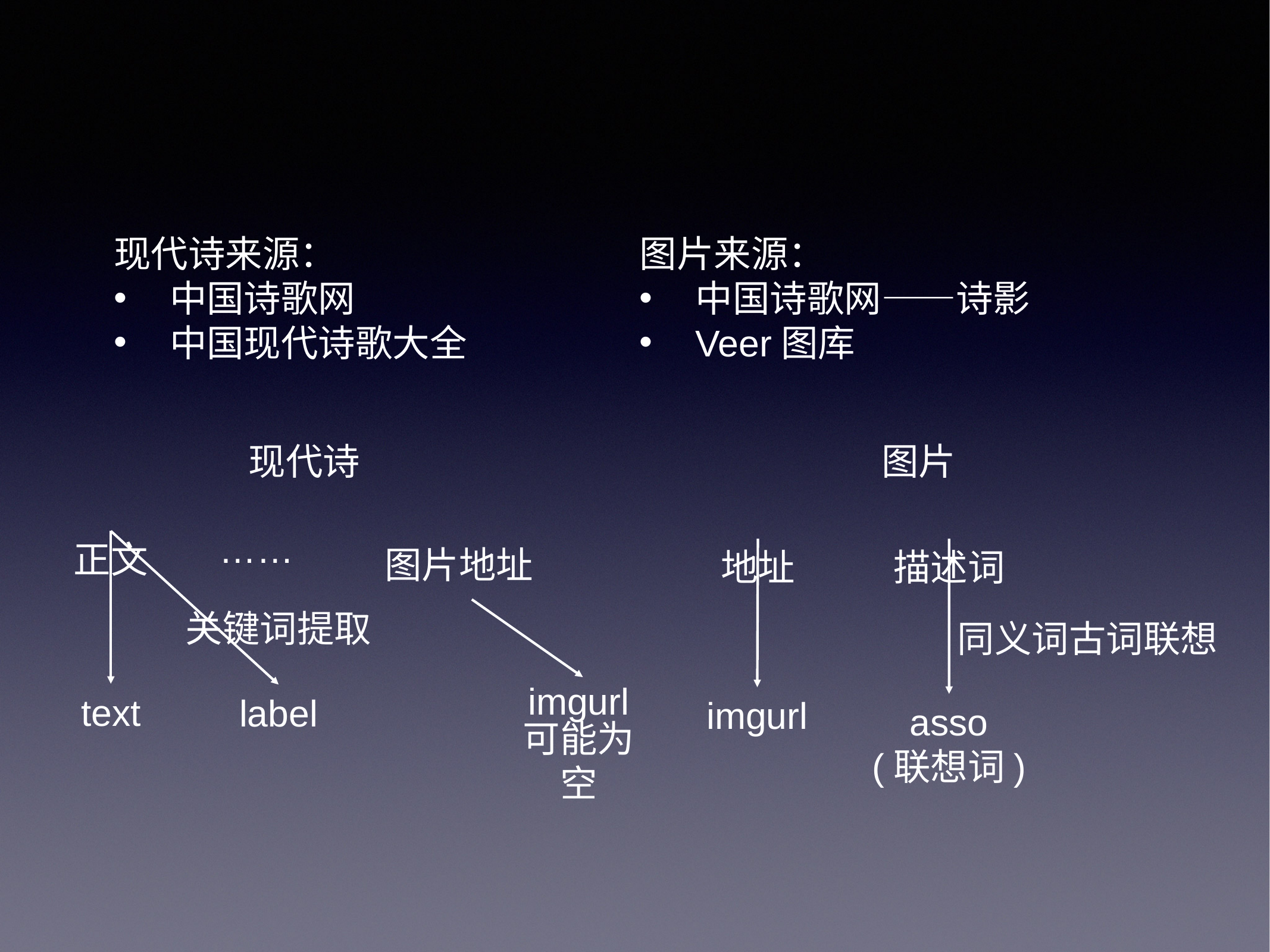

现代诗来源：
中国诗歌网
中国现代诗歌大全
图片来源：
中国诗歌网——诗影
Veer图库
现代诗
图片
……
正文
图片地址
地址
描述词
关键词提取

同义词古词联想
imgurl
text
label
imgurl
asso
(联想词)
可能为空